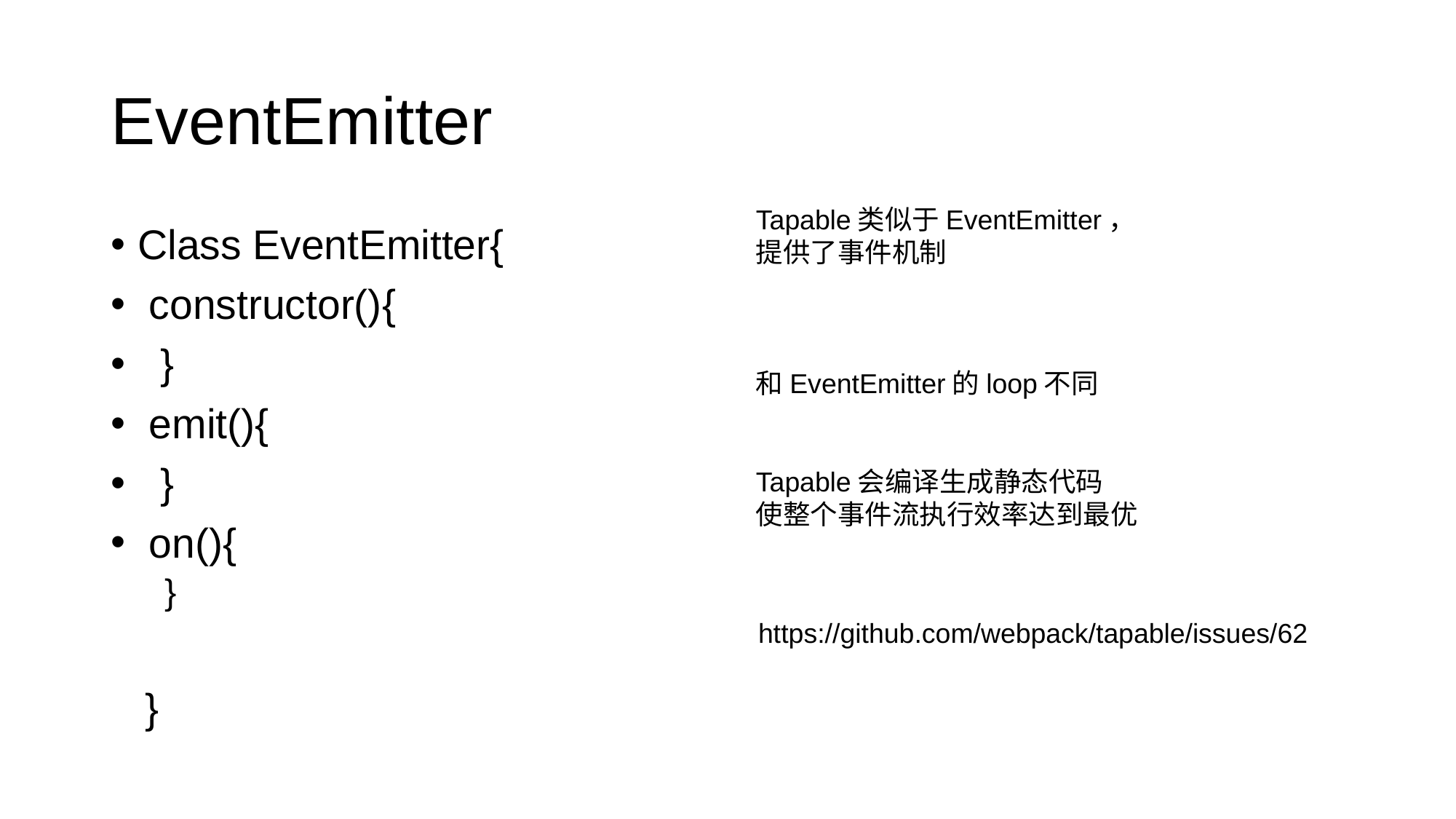

# EventEmitter
Tapable类似于EventEmitter，
提供了事件机制

和EventEmitter的loop不同

Tapable会编译生成静态代码
使整个事件流执行效率达到最优
Class EventEmitter{
 constructor(){
  }
 emit(){
  }
 on(){
}

   }
https://github.com/webpack/tapable/issues/62